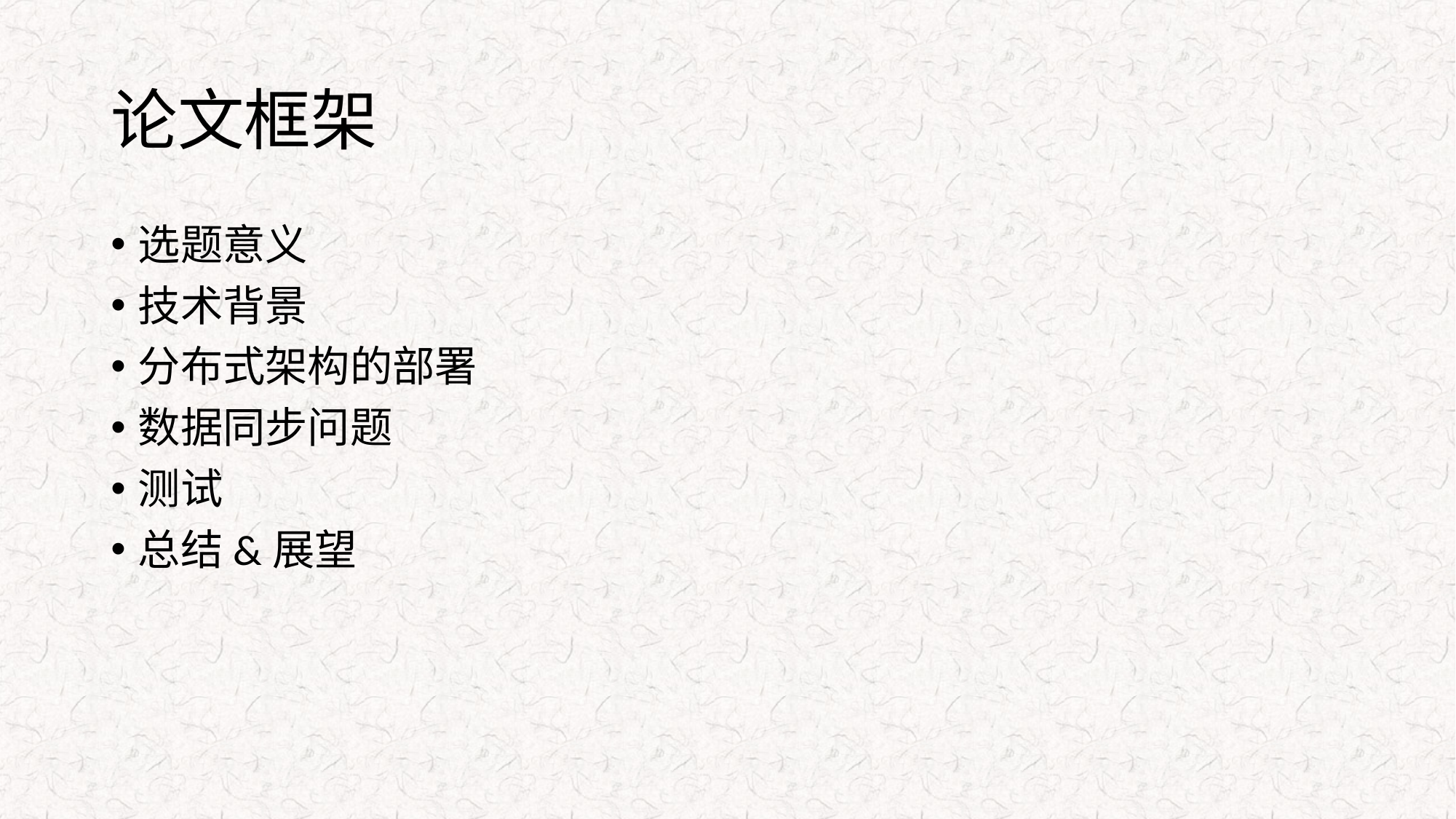

# 论文框架
选题意义
技术背景
分布式架构的部署
数据同步问题
测试
总结&展望